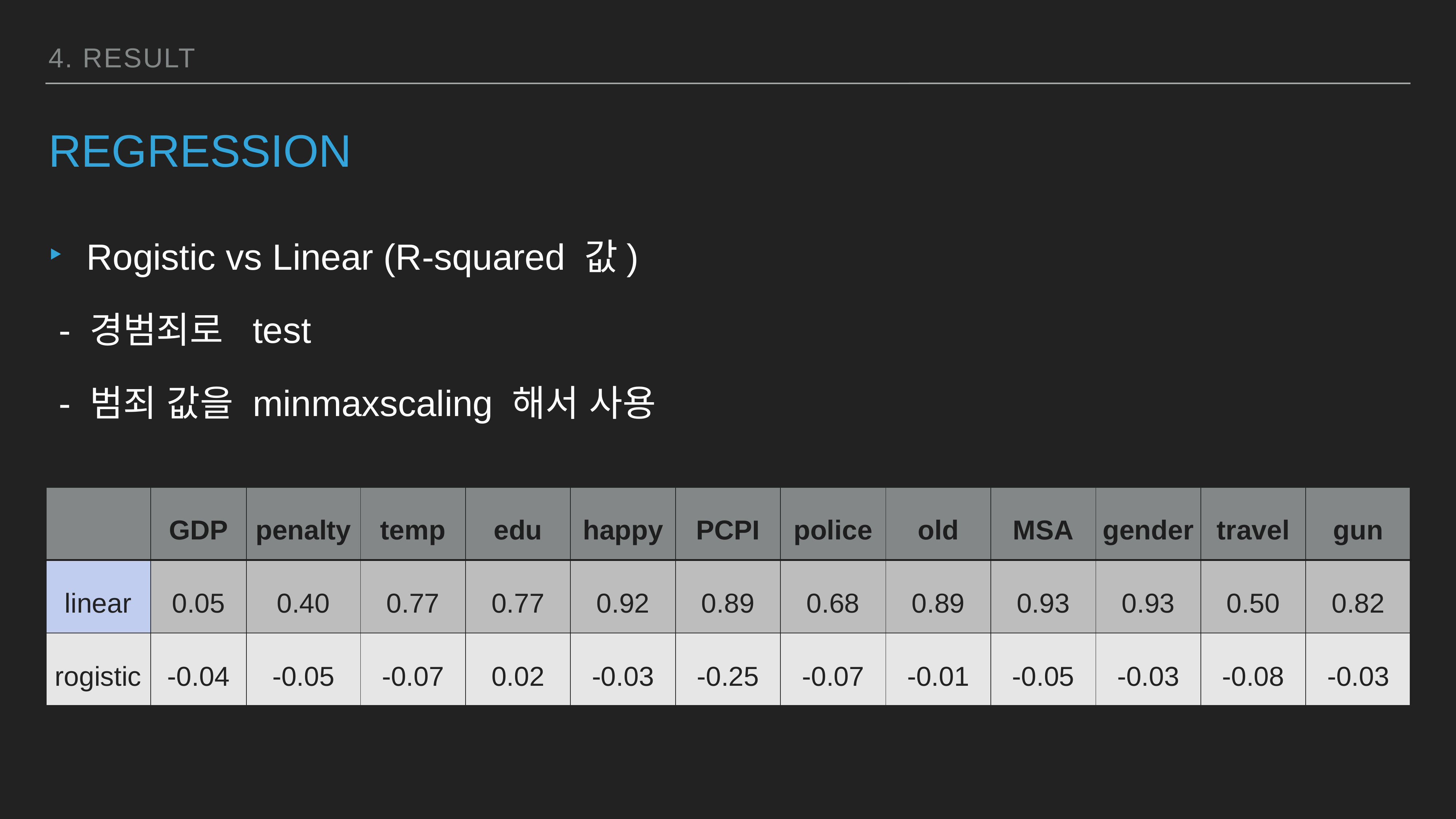

4. Result
# Regression
Rogistic vs Linear (R-squared 값)
 - 경범죄로  test
 - 범죄 값을 minmaxscaling 해서 사용
|  | GDP | penalty | temp | edu | happy | PCPI | police | old | MSA | gender | travel | gun |
| --- | --- | --- | --- | --- | --- | --- | --- | --- | --- | --- | --- | --- |
| linear | 0.05 | 0.40 | 0.77 | 0.77 | 0.92 | 0.89 | 0.68 | 0.89 | 0.93 | 0.93 | 0.50 | 0.82 |
| rogistic | -0.04 | -0.05 | -0.07 | 0.02 | -0.03 | -0.25 | -0.07 | -0.01 | -0.05 | -0.03 | -0.08 | -0.03 |